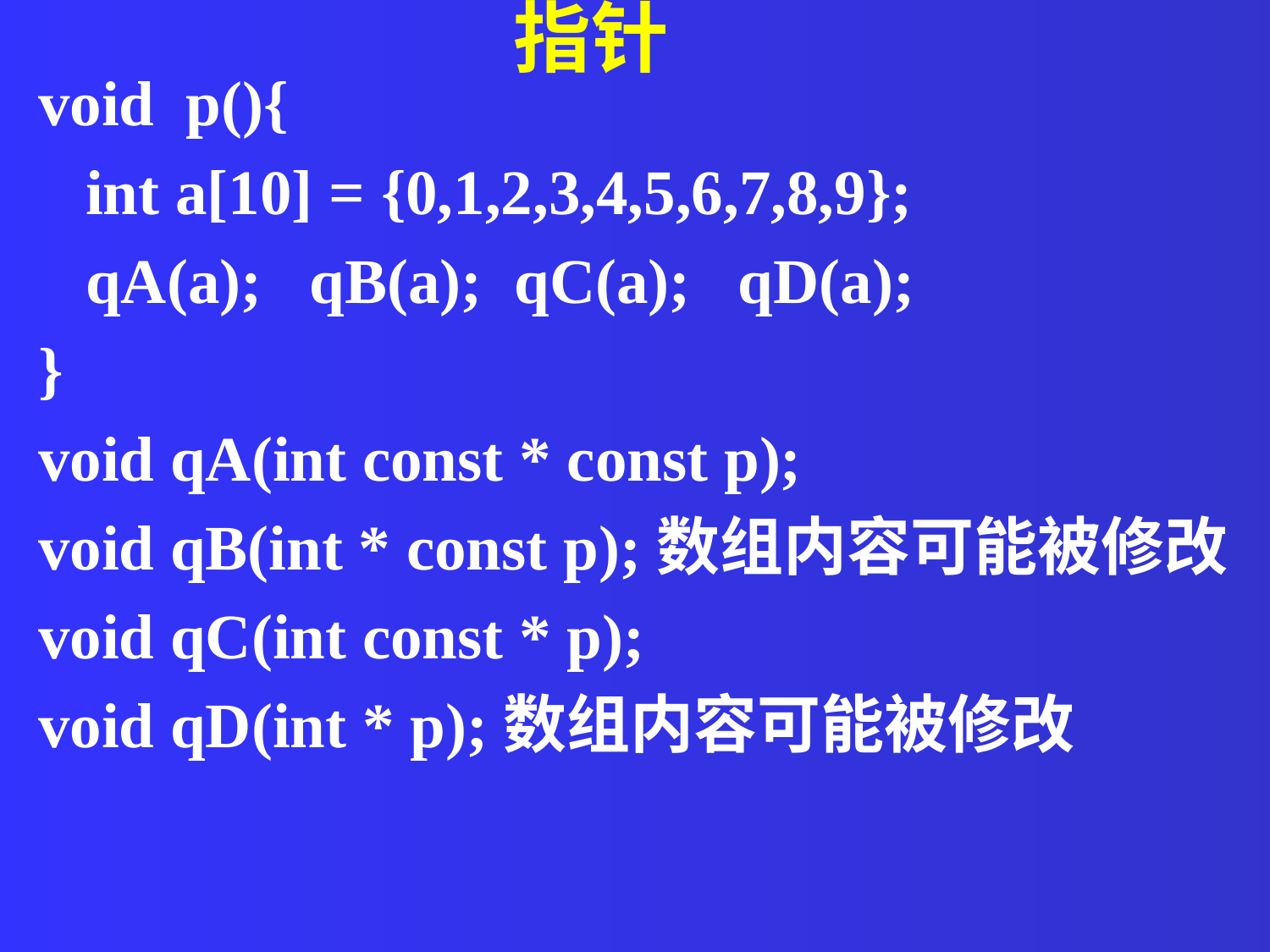

指针
void  p(){
   int a[10] = {0,1,2,3,4,5,6,7,8,9};
   qA(a);   qB(a);  qC(a);   qD(a);
}
void qA(int const * const p);
void qB(int * const p);数组内容可能被修改
void qC(int const * p);
void qD(int * p);数组内容可能被修改